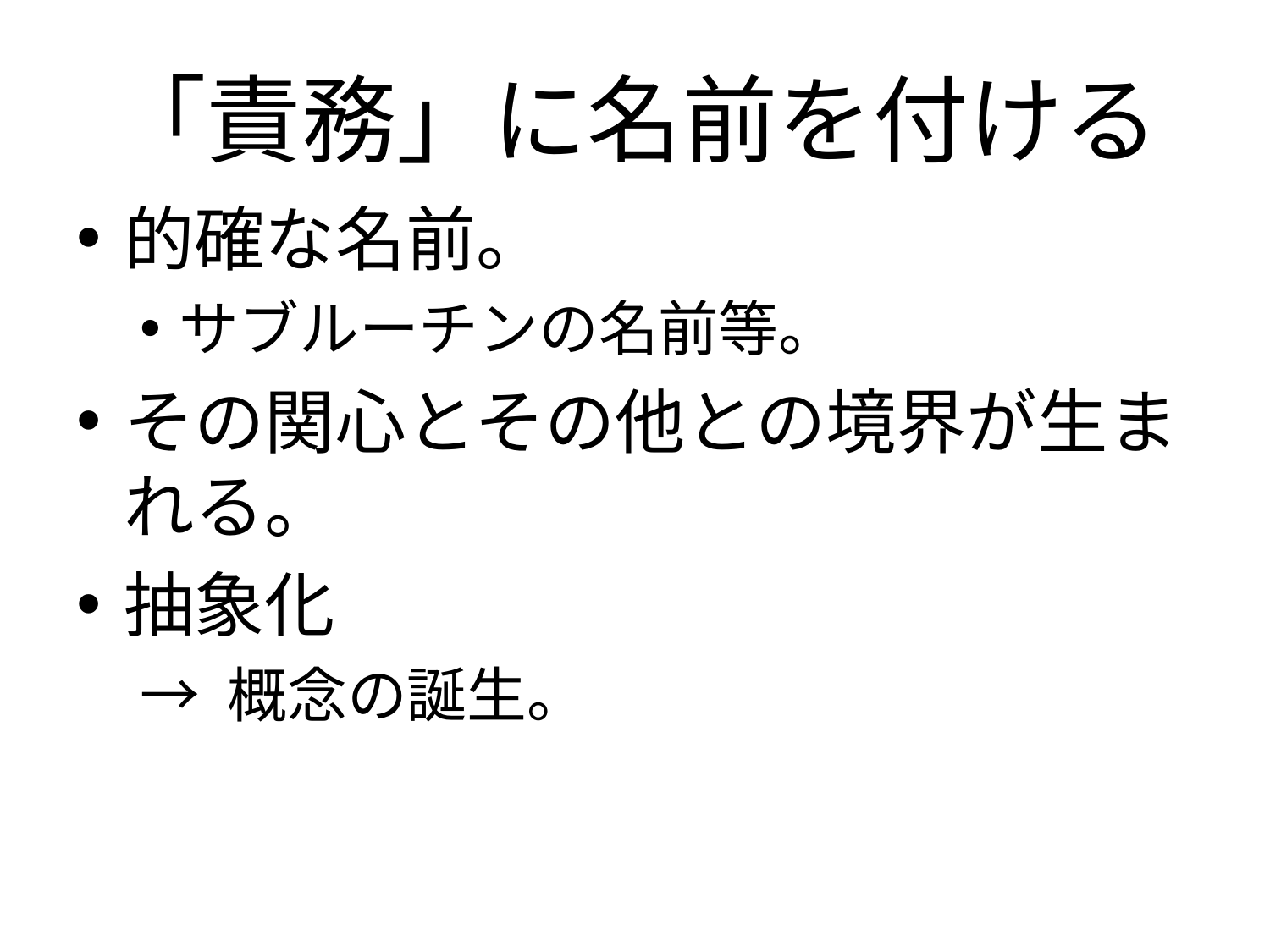

# 「責務」に名前を付ける
的確な名前。
サブルーチンの名前等。
その関心とその他との境界が生まれる。
抽象化
→ 概念の誕生。